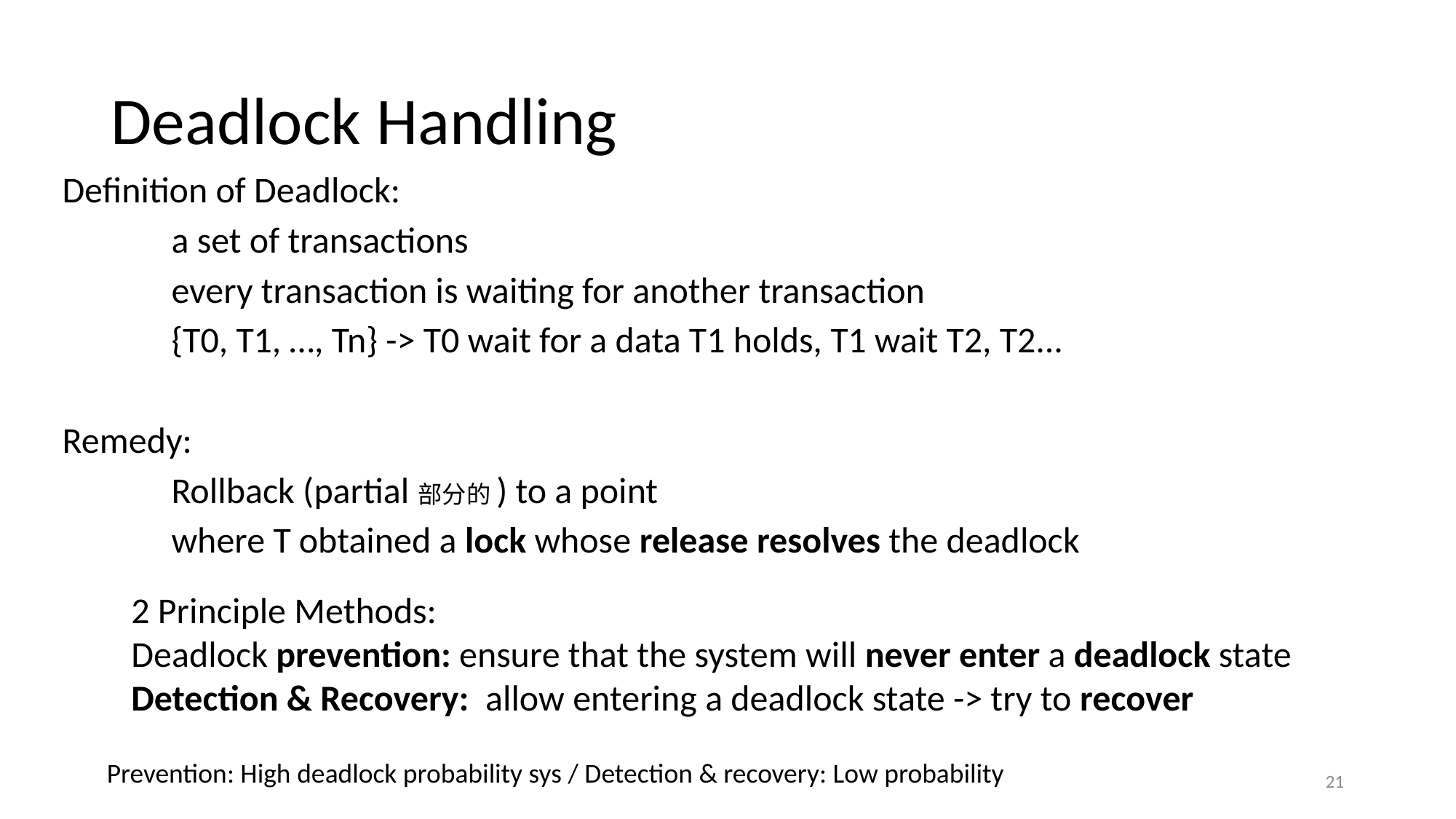

# Deadlock Handling
Definition of Deadlock:
	a set of transactions
	every transaction is waiting for another transaction
	{T0, T1, …, Tn} -> T0 wait for a data T1 holds, T1 wait T2, T2...

Remedy:
	Rollback (partial部分的) to a point
	where T obtained a lock whose release resolves the deadlock
2 Principle Methods:
Deadlock prevention: ensure that the system will never enter a deadlock state
Detection & Recovery:  allow entering a deadlock state -> try to recover
Prevention: High deadlock probability sys / Detection & recovery: Low probability
21